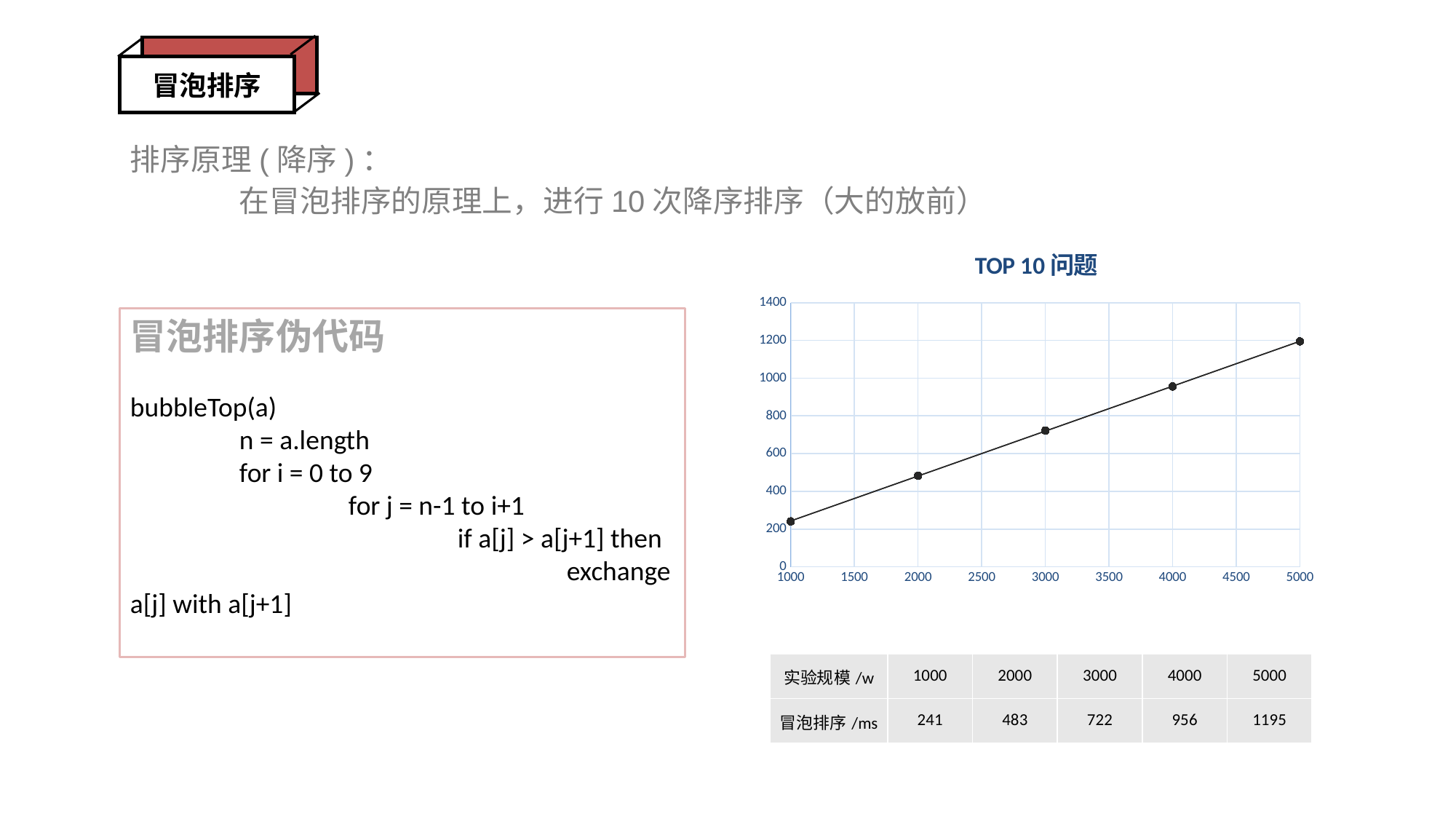

冒泡排序
排序原理(降序)：
	在冒泡排序的原理上，进行10次降序排序（大的放前）

### Chart: TOP 10问题

| Category |  |
|---|---|
冒泡排序伪代码

bubbleTop(a)
	n = a.length
	for i = 0 to 9
		for j = n-1 to i+1
			if a[j] > a[j+1] then
				exchange a[j] with a[j+1]

| 实验规模/w | 1000 | 2000 | 3000 | 4000 | 5000 |
| --- | --- | --- | --- | --- | --- |
| 冒泡排序/ms | 241 | 483 | 722 | 956 | 1195 |